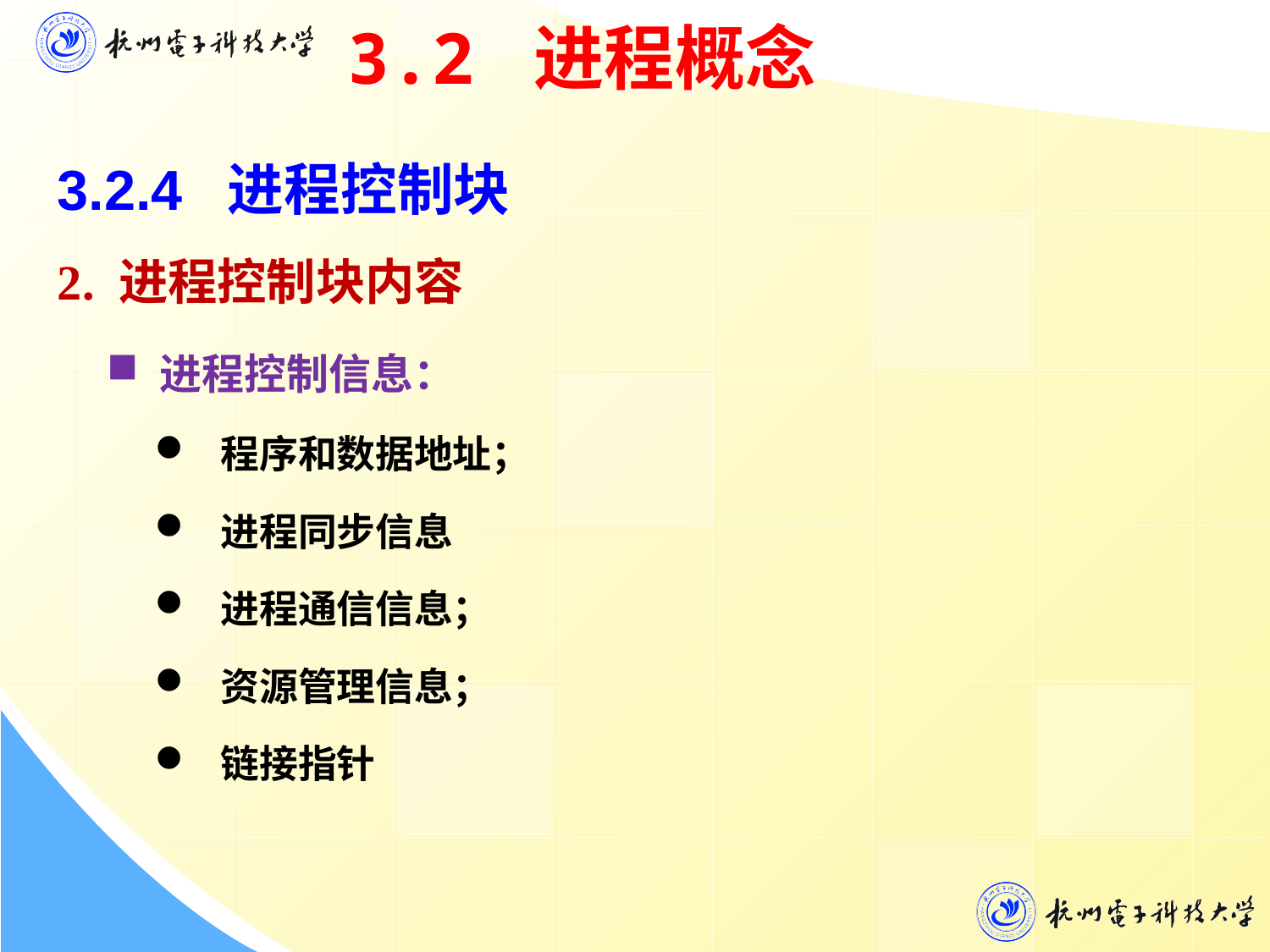

3.2 进程概念
3.2.4  进程控制块
2. 进程控制块内容
 进程控制信息：
 程序和数据地址；
 进程同步信息
 进程通信信息；
 资源管理信息；
 链接指针